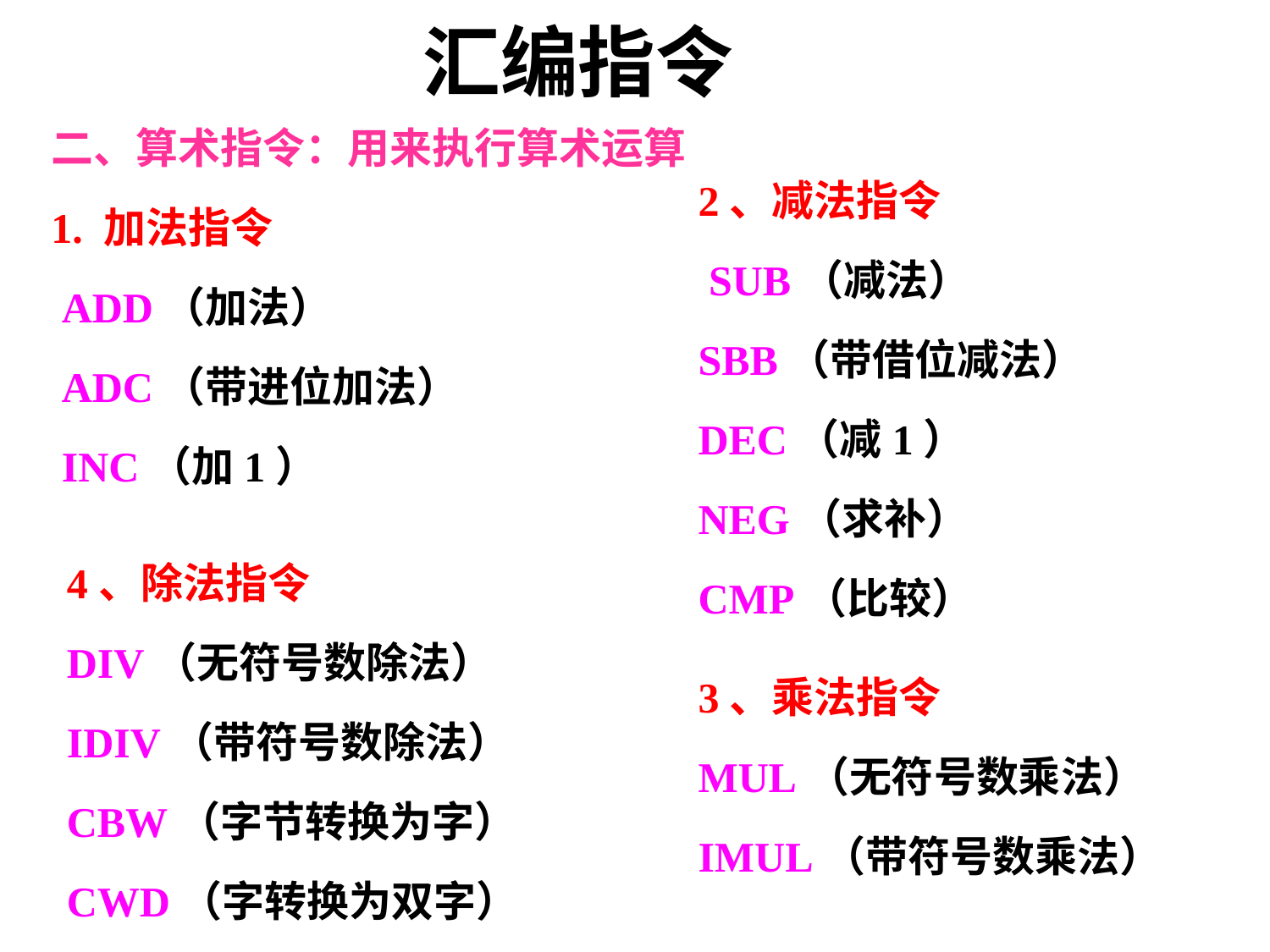

# 汇编指令
二、算术指令：用来执行算术运算
1. 加法指令
 ADD（加法）
 ADC（带进位加法）
 INC（加1）

2、减法指令
 SUB（减法）
SBB（带借位减法）
DEC（减1）
NEG（求补）
CMP（比较）

4、除法指令
DIV（无符号数除法）
IDIV（带符号数除法）
CBW（字节转换为字）
CWD（字转换为双字）

3、乘法指令
MUL（无符号数乘法）
IMUL（带符号数乘法）